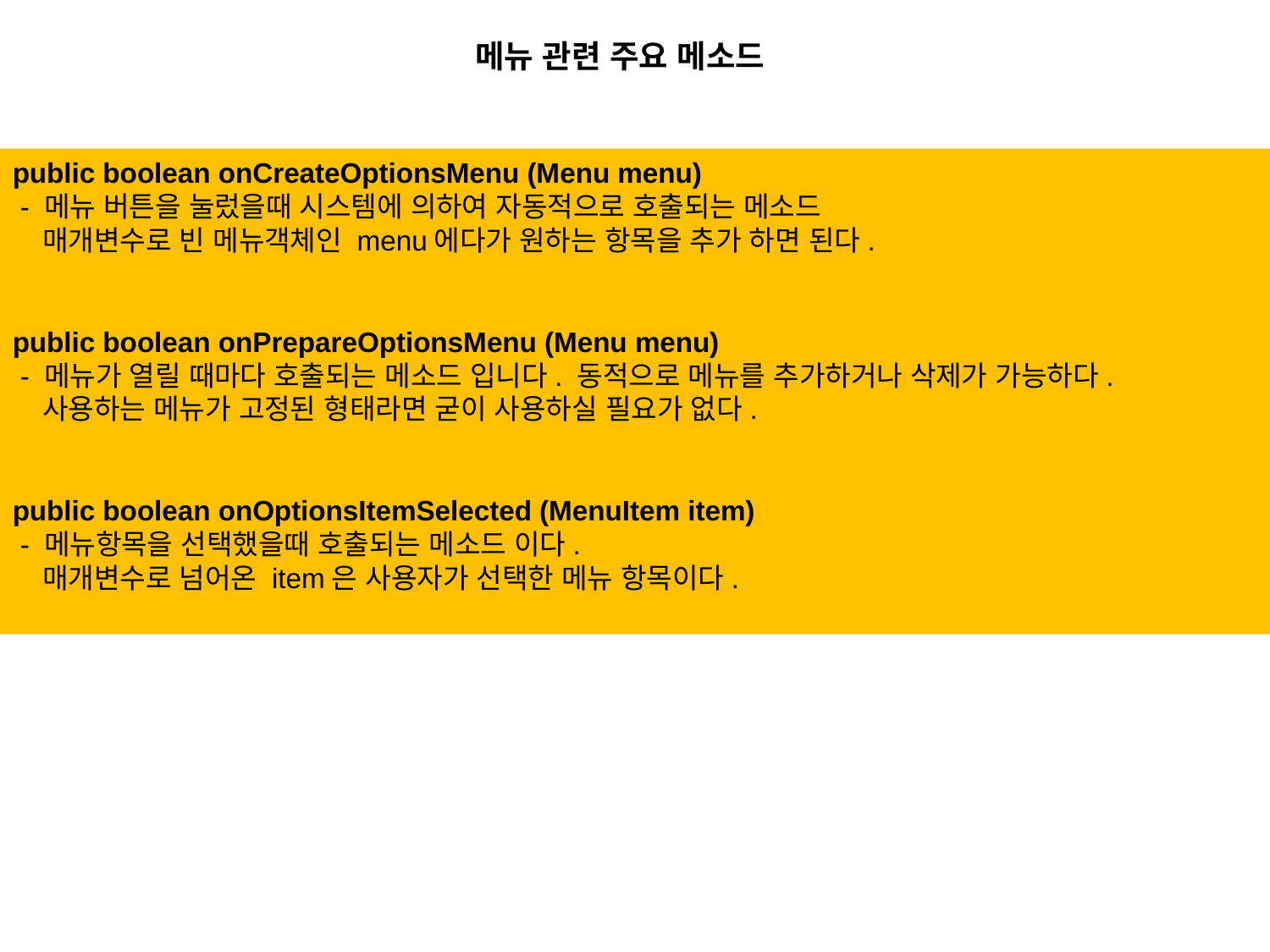

메뉴 관련 주요 메소드
public boolean onCreateOptionsMenu (Menu menu)
 - 메뉴 버튼을 눌렀을때 시스템에 의하여 자동적으로 호출되는 메소드
   매개변수로 빈 메뉴객체인 menu에다가 원하는 항목을 추가 하면 된다.

public boolean onPrepareOptionsMenu (Menu menu)
 - 메뉴가 열릴 때마다 호출되는 메소드 입니다. 동적으로 메뉴를 추가하거나 삭제가 가능하다.
   사용하는 메뉴가 고정된 형태라면 굳이 사용하실 필요가 없다.

public boolean onOptionsItemSelected (MenuItem item)
 - 메뉴항목을 선택했을때 호출되는 메소드 이다.
   매개변수로 넘어온 item은 사용자가 선택한 메뉴 항목이다.